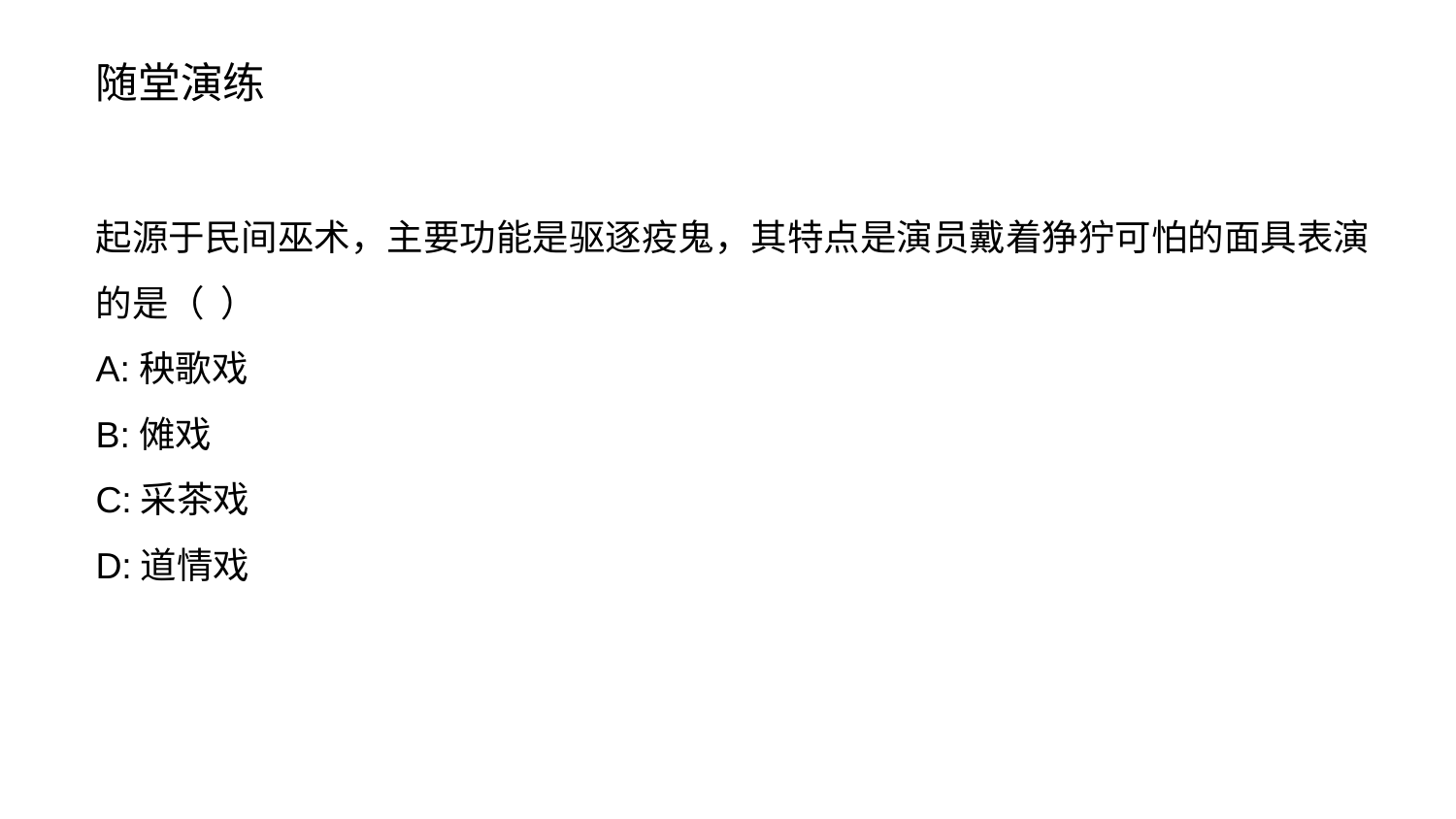

随堂演练
起源于民间巫术，主要功能是驱逐疫鬼，其特点是演员戴着狰狞可怕的面具表演的是（  ）
A:秧歌戏
B:傩戏
C:采茶戏
D:道情戏